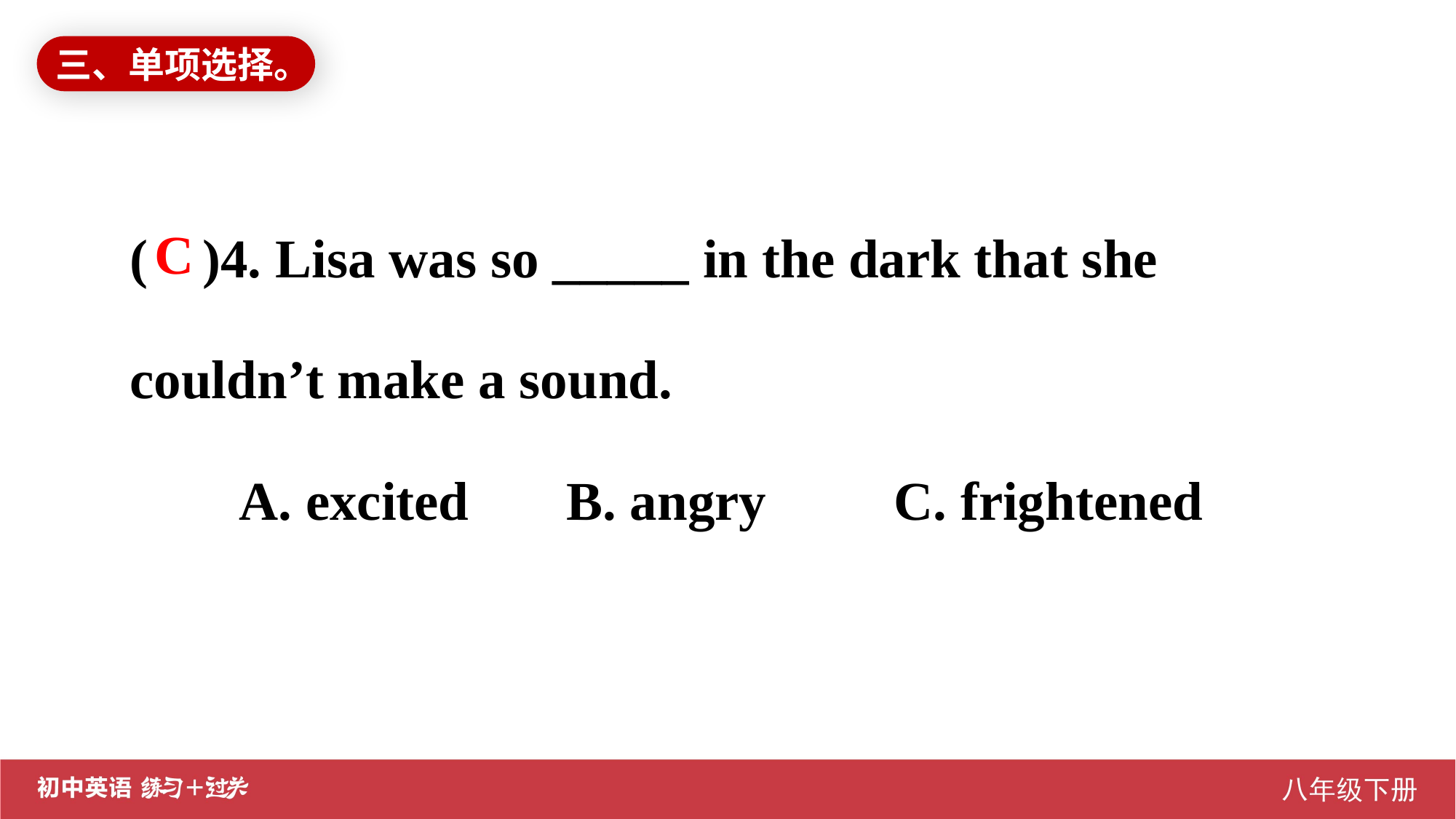

三、单项选择。
(    )4. Lisa was so _____ in the dark that she couldn’t make a sound.
	A. excited	B. angry		C. frightened
C